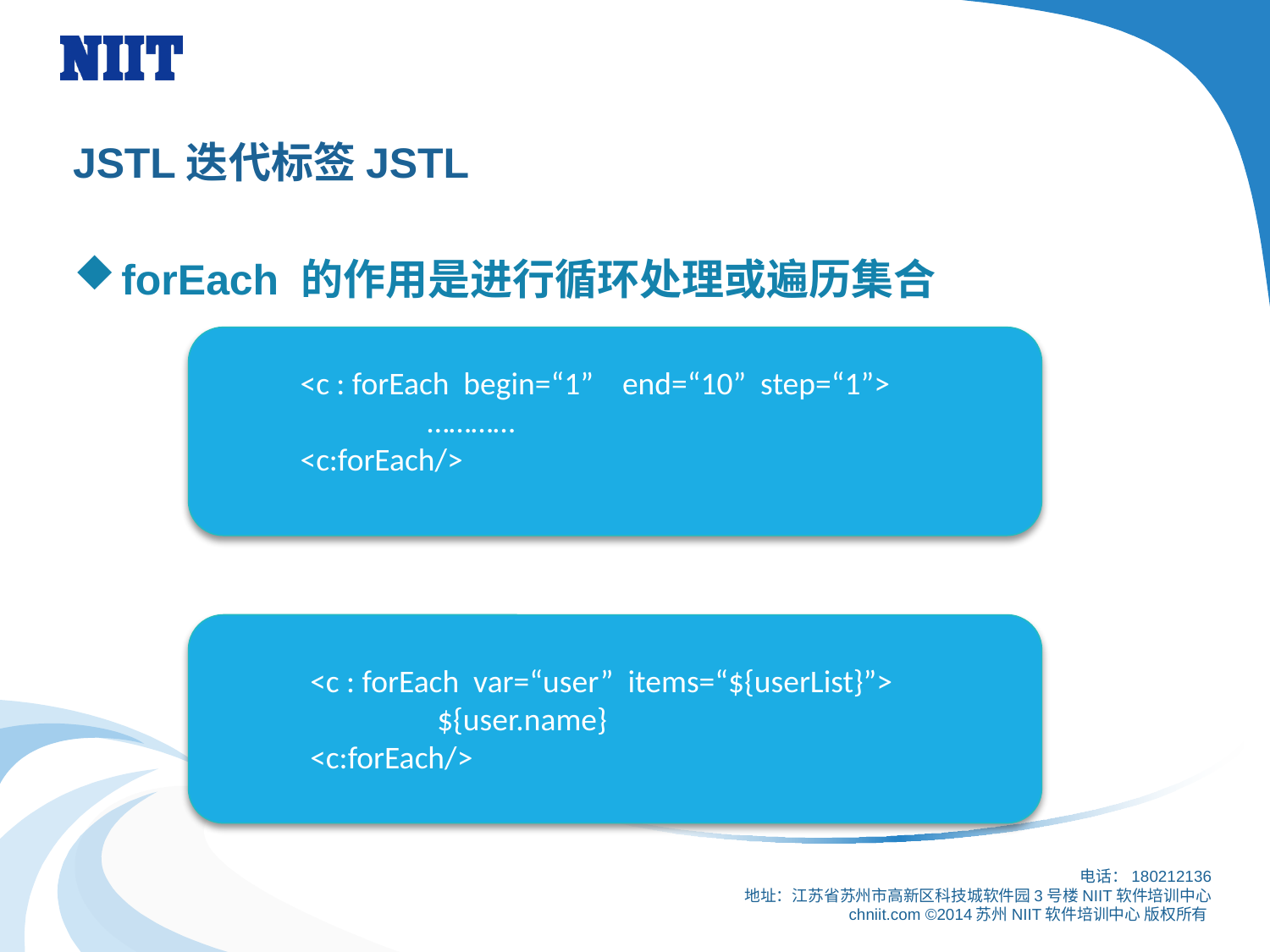

# JSTL迭代标签JSTL
forEach 的作用是进行循环处理或遍历集合

<c : forEach  begin=“1”    end=“10”  step=“1”>
	…………
<c:forEach/>

<c : forEach  var=“user”  items=“${userList}”>
	${user.name}
<c:forEach/>